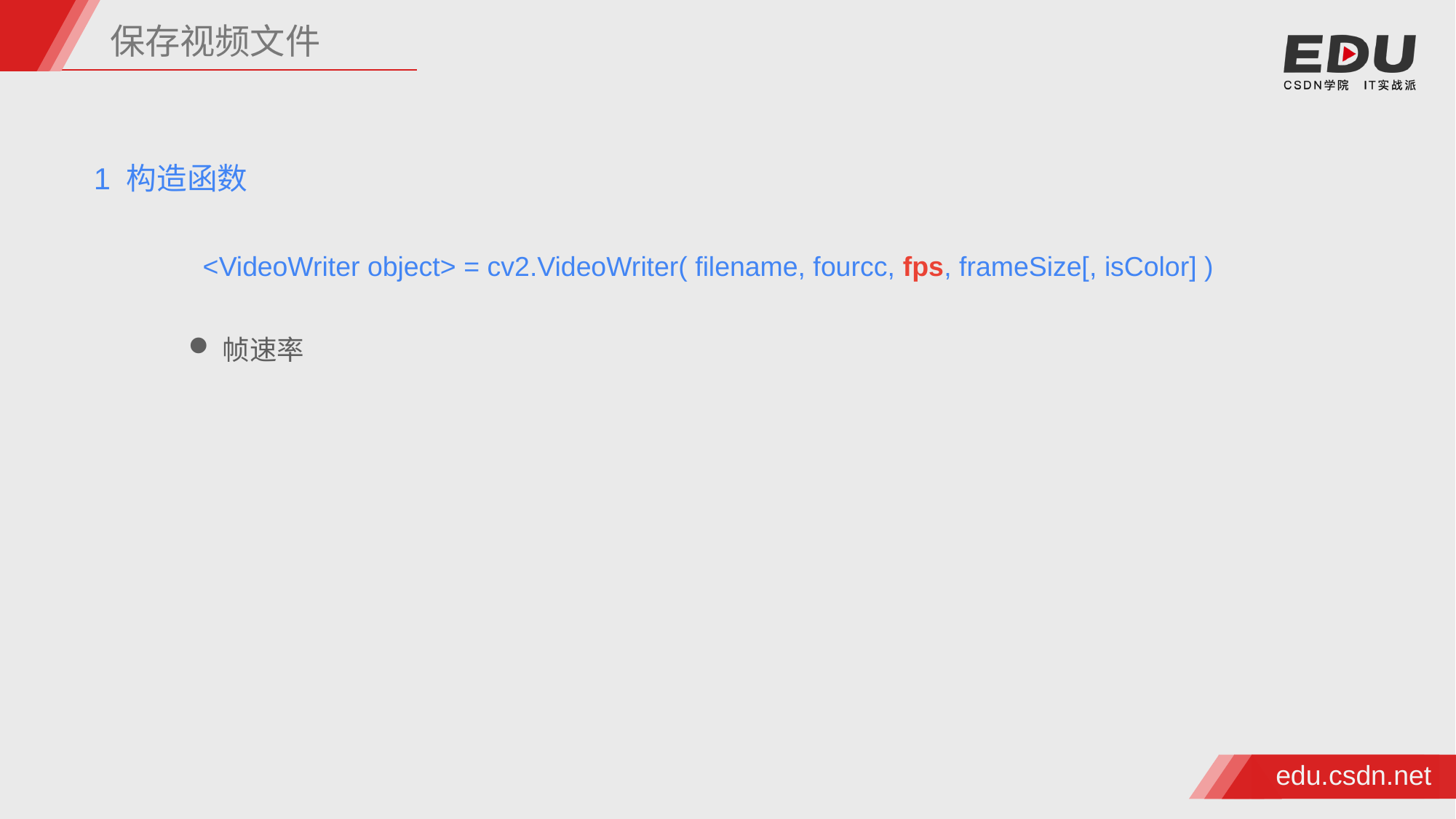

保存视频文件
1 构造函数
<VideoWriter object> = cv2.VideoWriter( filename, fourcc, fps, frameSize[, isColor] )
帧速率